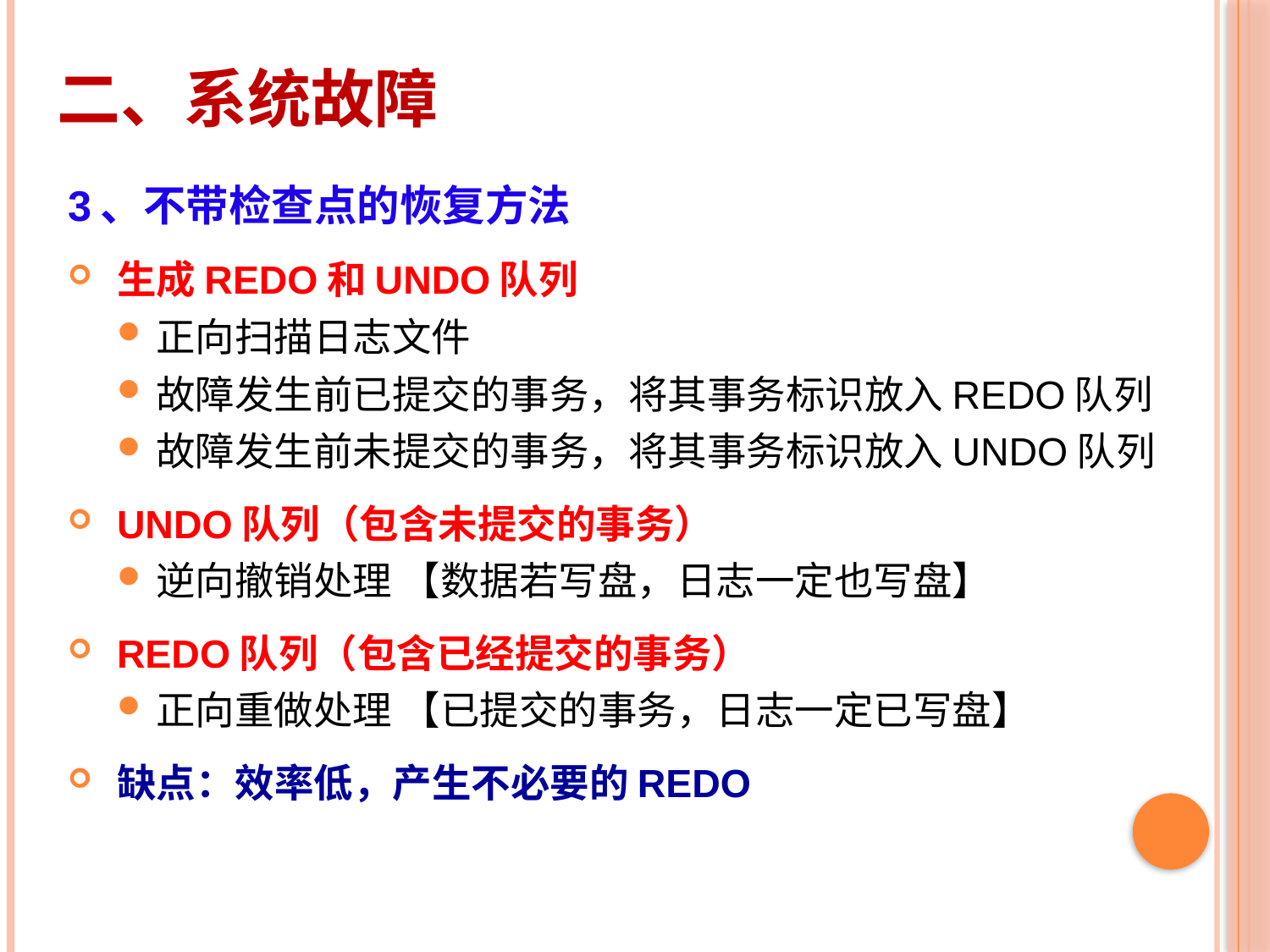

# 二、系统故障
3、不带检查点的恢复方法
生成REDO和UNDO队列
正向扫描日志文件
故障发生前已提交的事务，将其事务标识放入REDO队列
故障发生前未提交的事务，将其事务标识放入UNDO队列
UNDO队列（包含未提交的事务）
逆向撤销处理 【数据若写盘，日志一定也写盘】
REDO队列（包含已经提交的事务）
正向重做处理 【已提交的事务，日志一定已写盘】
缺点：效率低，产生不必要的REDO